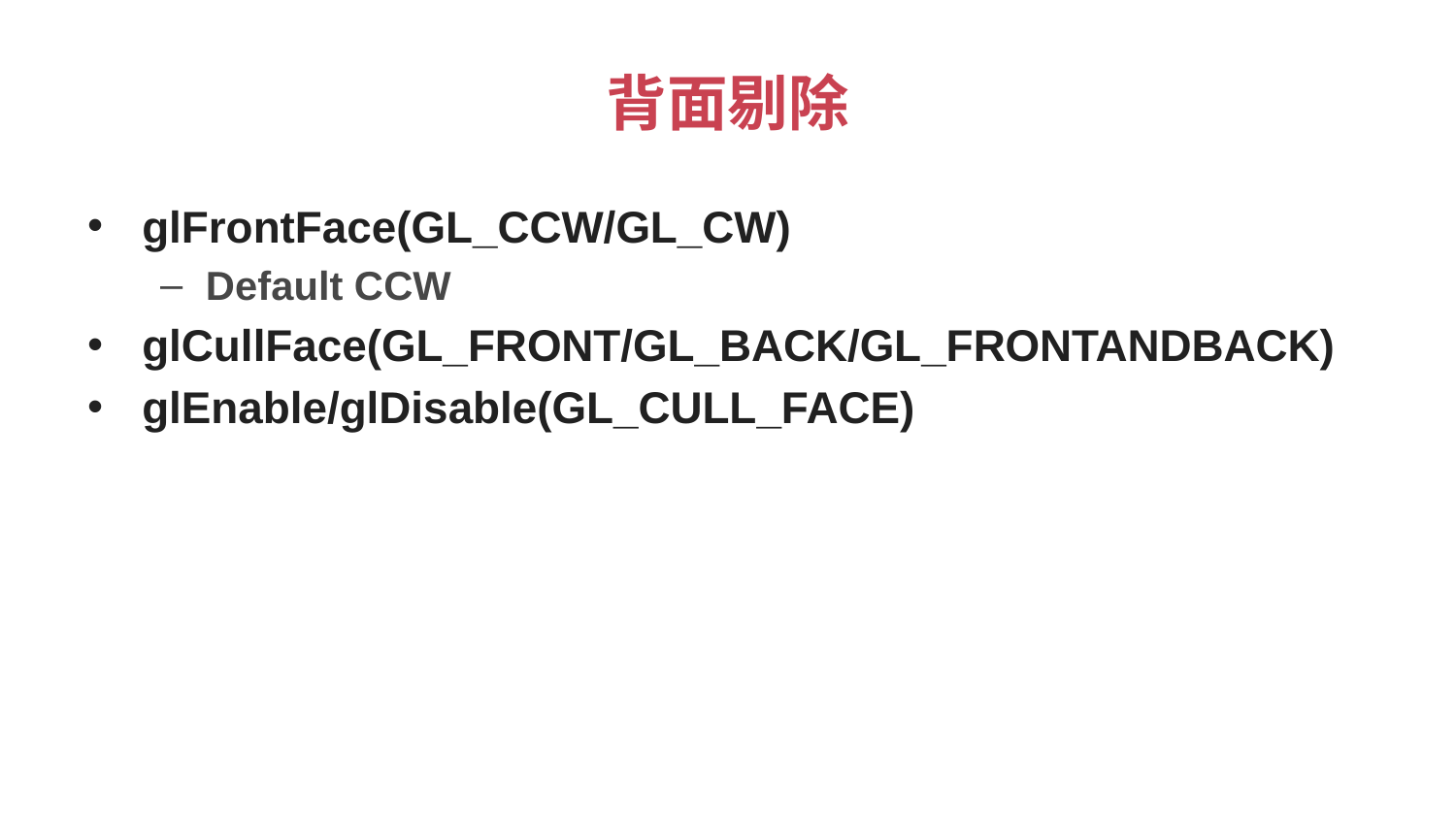

# 背面剔除
glFrontFace(GL_CCW/GL_CW)
Default CCW
glCullFace(GL_FRONT/GL_BACK/GL_FRONTANDBACK)
glEnable/glDisable(GL_CULL_FACE)